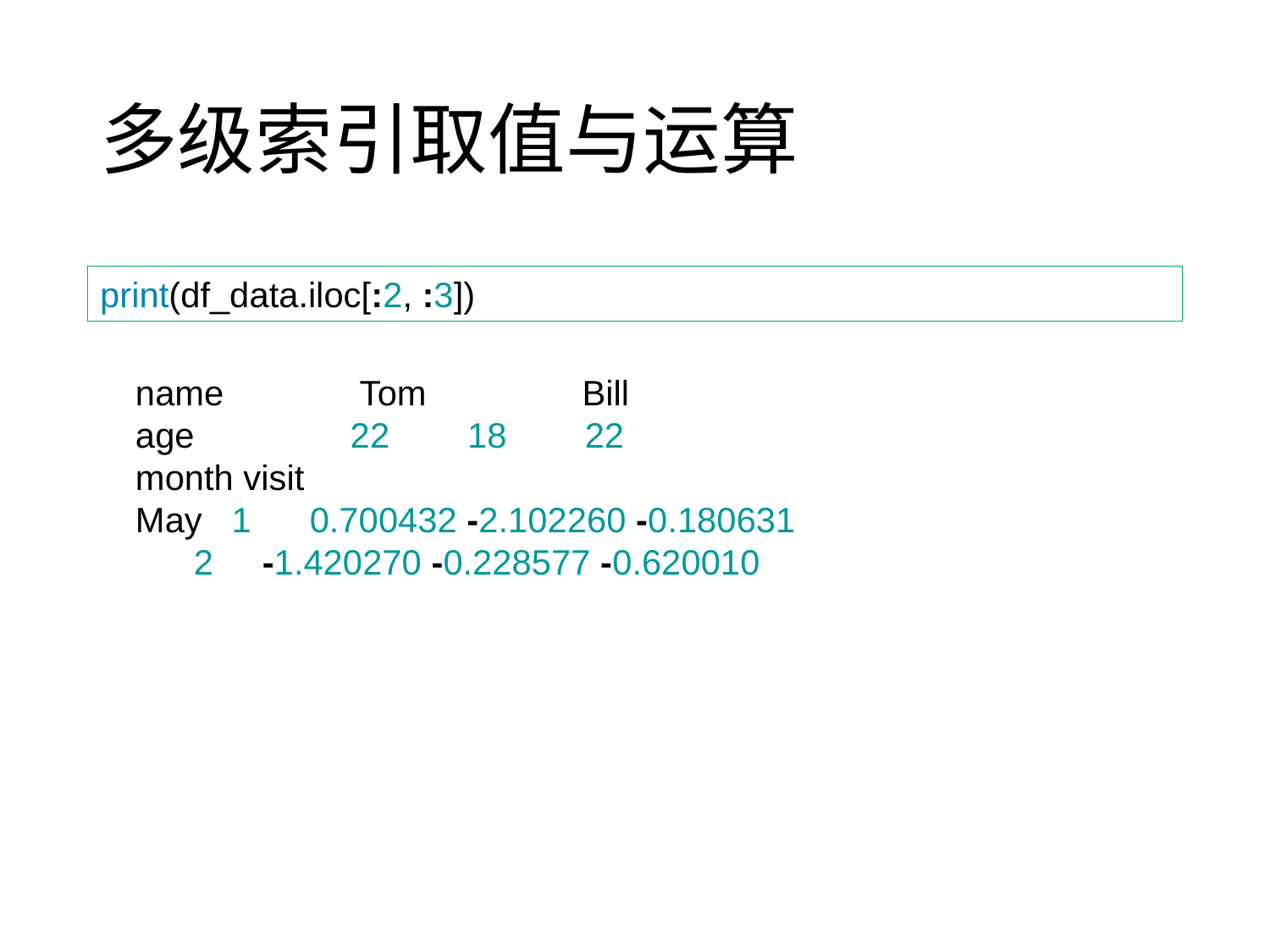

# 多级索引取值与运算
print(df_data.iloc[:2, :3])
name              Tom                Bill
age                22        18        22
month visit
May   1      0.700432 -2.102260 -0.180631
      2     -1.420270 -0.228577 -0.620010
68